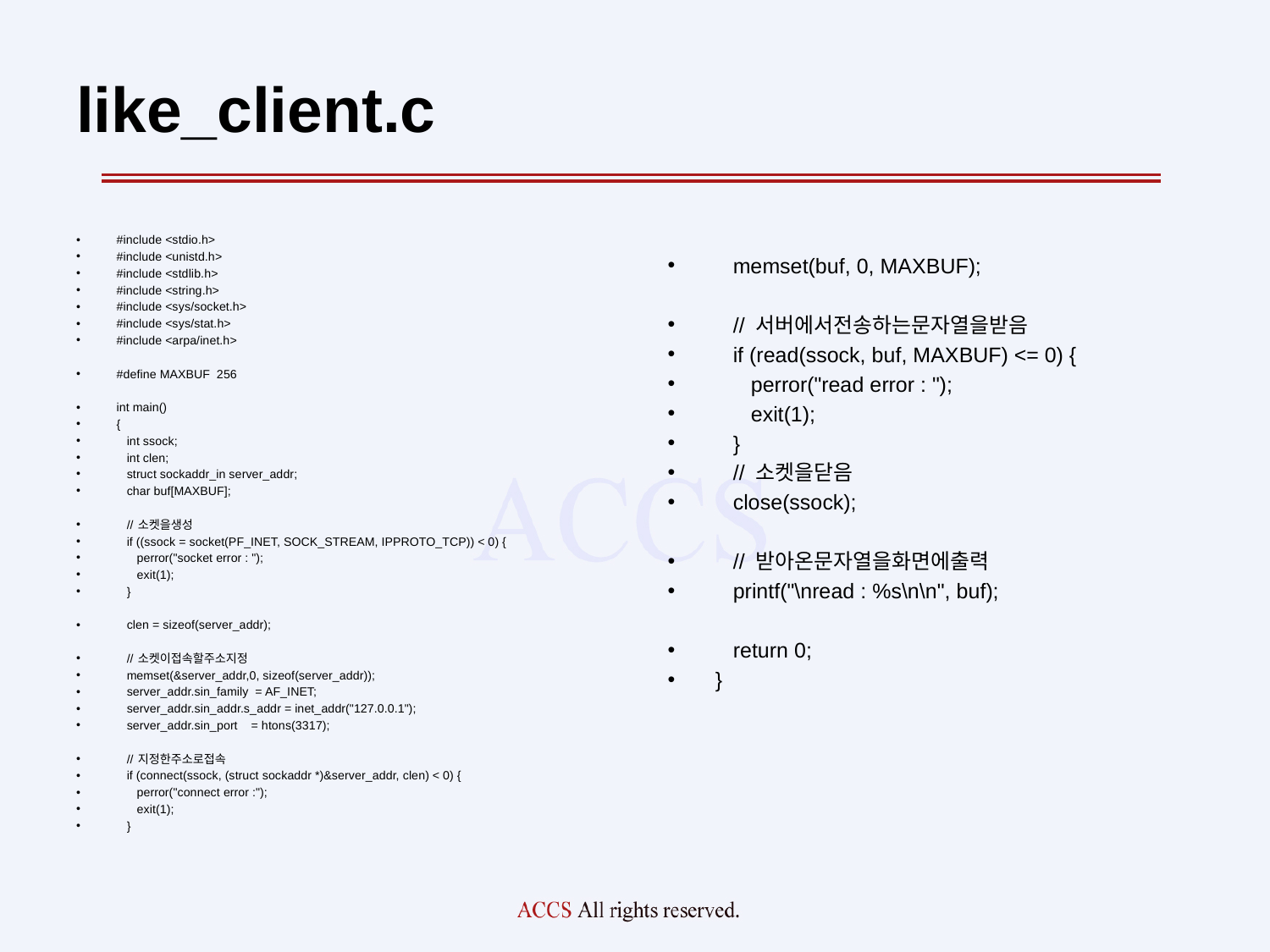

# like_client.c
#include <stdio.h>
#include <unistd.h>
#include <stdlib.h>
#include <string.h>
#include <sys/socket.h>
#include <sys/stat.h>
#include <arpa/inet.h>

#define MAXBUF  256

int main()
{
   int ssock;
   int clen;
   struct sockaddr_in server_addr;
   char buf[MAXBUF];

   // 소켓을생성
   if ((ssock = socket(PF_INET, SOCK_STREAM, IPPROTO_TCP)) < 0) {
      perror("socket error : ");
      exit(1);
   }

   clen = sizeof(server_addr);

   // 소켓이접속할주소지정
   memset(&server_addr,0, sizeof(server_addr));
   server_addr.sin_family  = AF_INET;
   server_addr.sin_addr.s_addr = inet_addr("127.0.0.1");
   server_addr.sin_port    = htons(3317);

   // 지정한주소로접속
   if (connect(ssock, (struct sockaddr *)&server_addr, clen) < 0) {
      perror("connect error :");
      exit(1);
   }

   memset(buf, 0, MAXBUF);

   // 서버에서전송하는문자열을받음
   if (read(ssock, buf, MAXBUF) <= 0) {
      perror("read error : ");
      exit(1);
   }
   // 소켓을닫음
   close(ssock);

   // 받아온문자열을화면에출력
   printf("\nread : %s\n\n", buf);

   return 0;
}